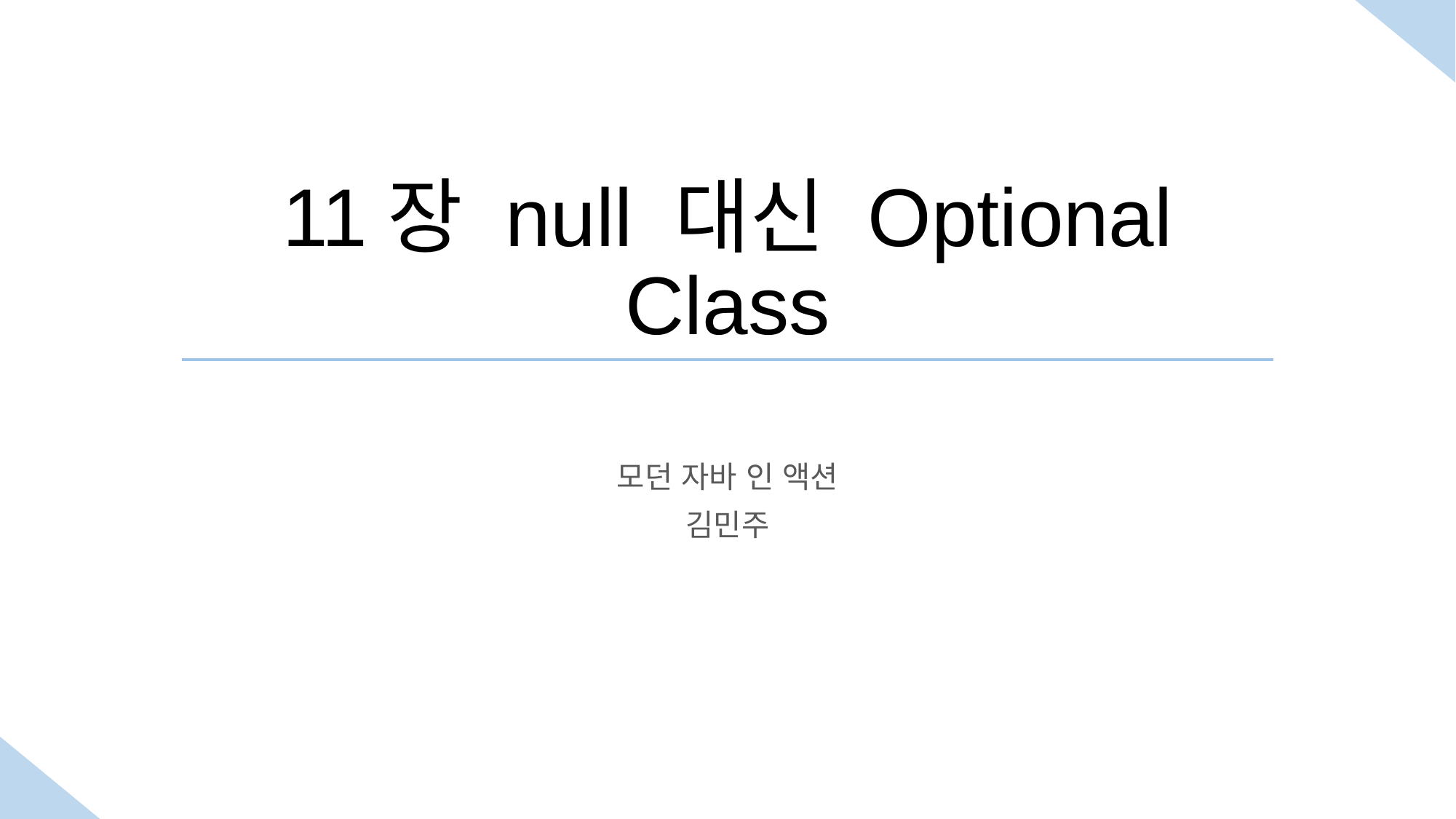

# 11장 null 대신 Optional Class
모던 자바 인 액션
김민주